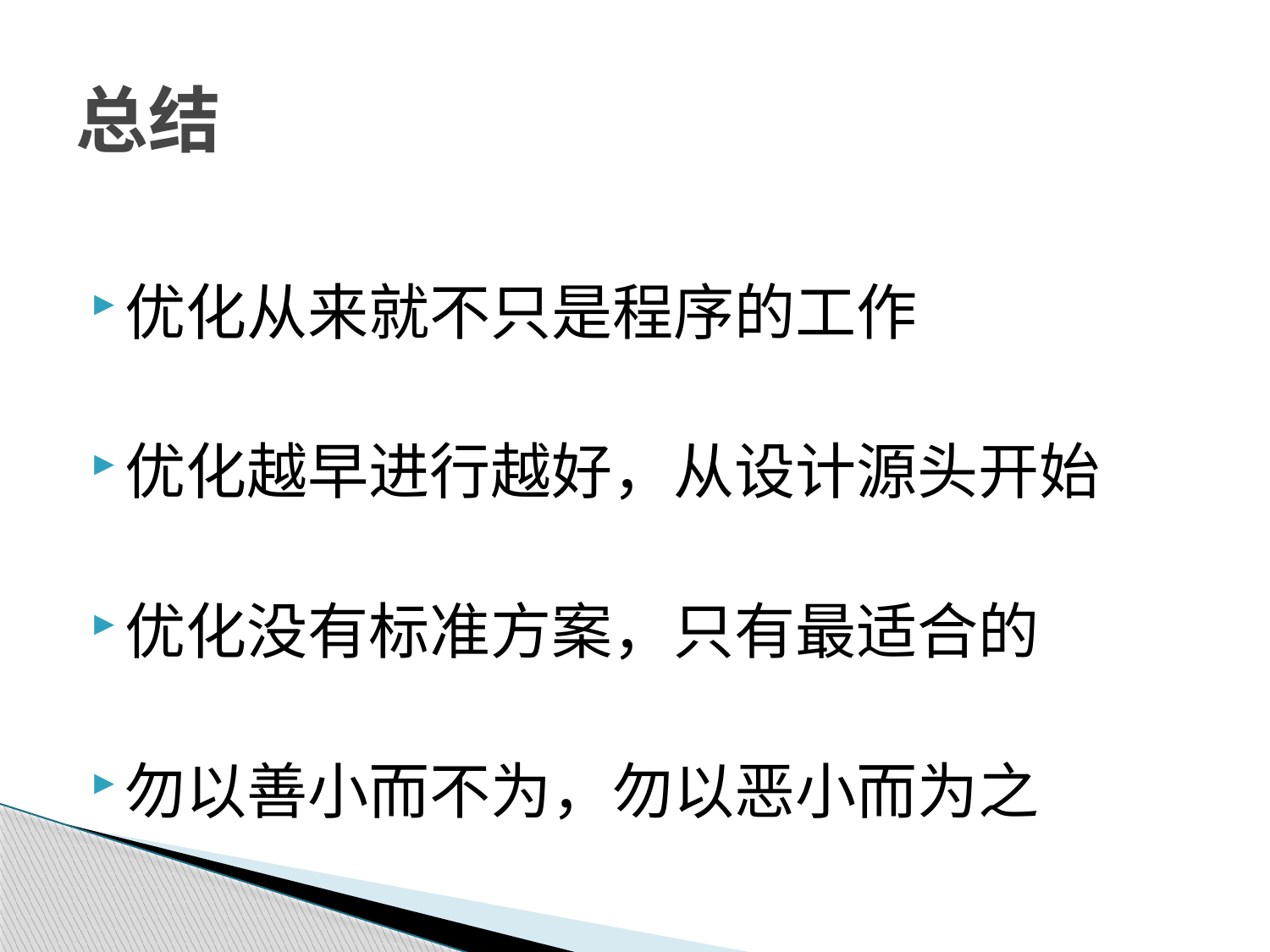

# 总结

优化从来就不只是程序的工作

优化越早进行越好，从设计源头开始

优化没有标准方案，只有最适合的

勿以善小而不为，勿以恶小而为之